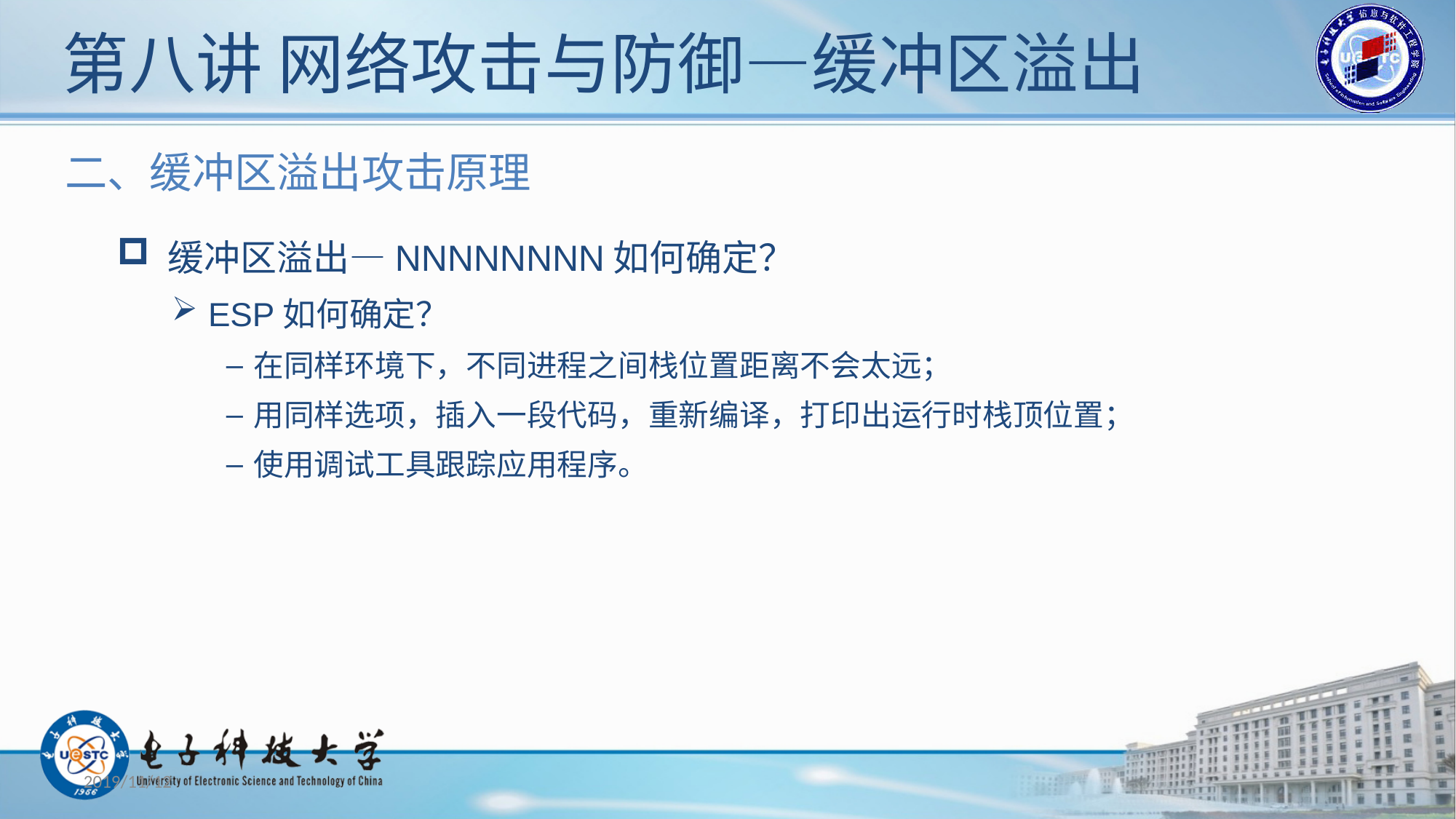

# 第八讲 网络攻击与防御—缓冲区溢出
二、缓冲区溢出攻击原理
 缓冲区溢出—NNNNNNNN如何确定？
 ESP如何确定？
在同样环境下，不同进程之间栈位置距离不会太远；
用同样选项，插入一段代码，重新编译，打印出运行时栈顶位置；
使用调试工具跟踪应用程序。

2019/11/12